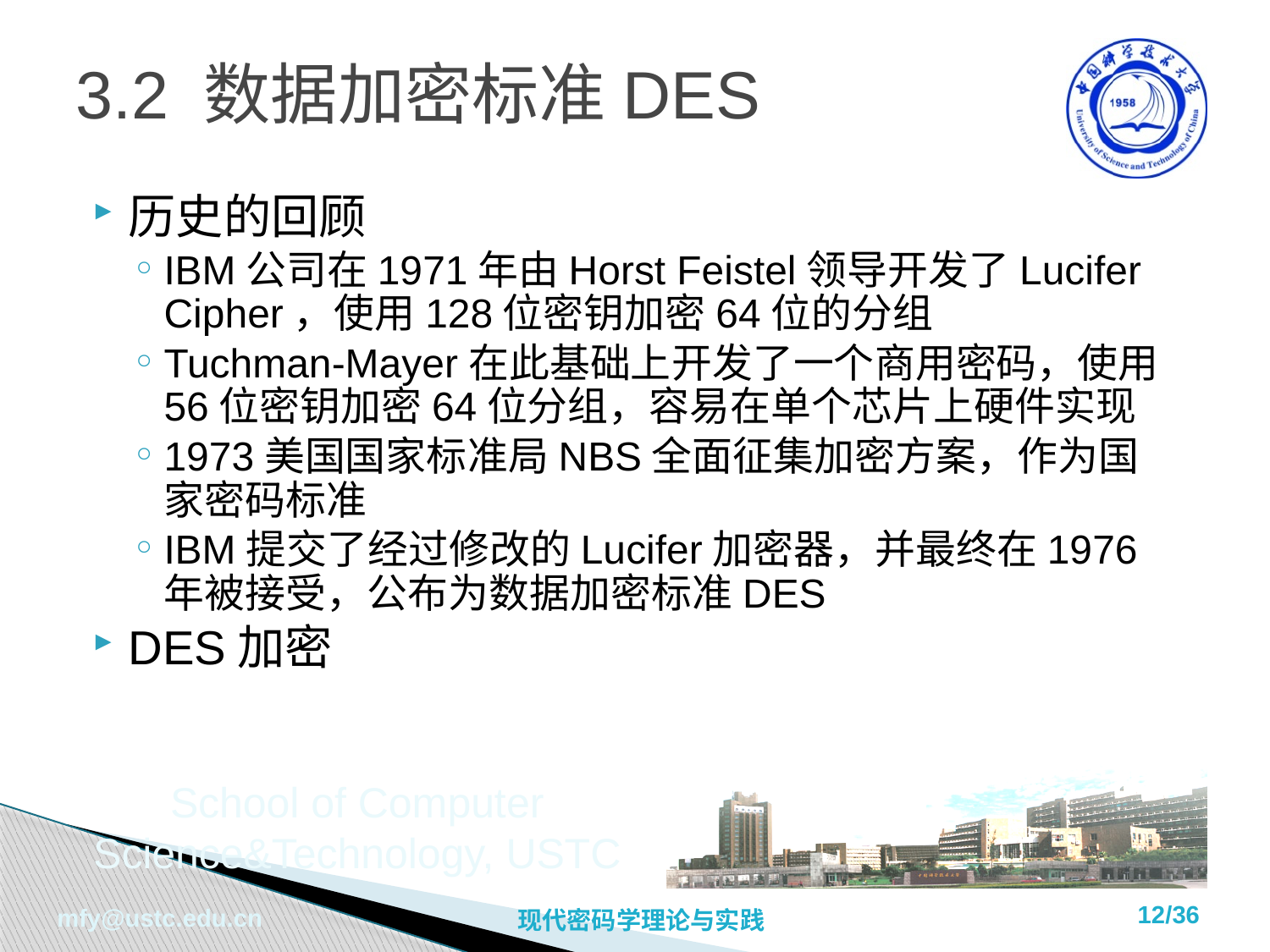

# 3.2 数据加密标准DES
历史的回顾
IBM公司在1971年由Horst Feistel领导开发了Lucifer Cipher，使用128位密钥加密64位的分组
Tuchman-Mayer在此基础上开发了一个商用密码，使用56位密钥加密64位分组，容易在单个芯片上硬件实现
1973美国国家标准局NBS全面征集加密方案，作为国家密码标准
IBM提交了经过修改的Lucifer加密器，并最终在1976年被接受，公布为数据加密标准DES
DES加密